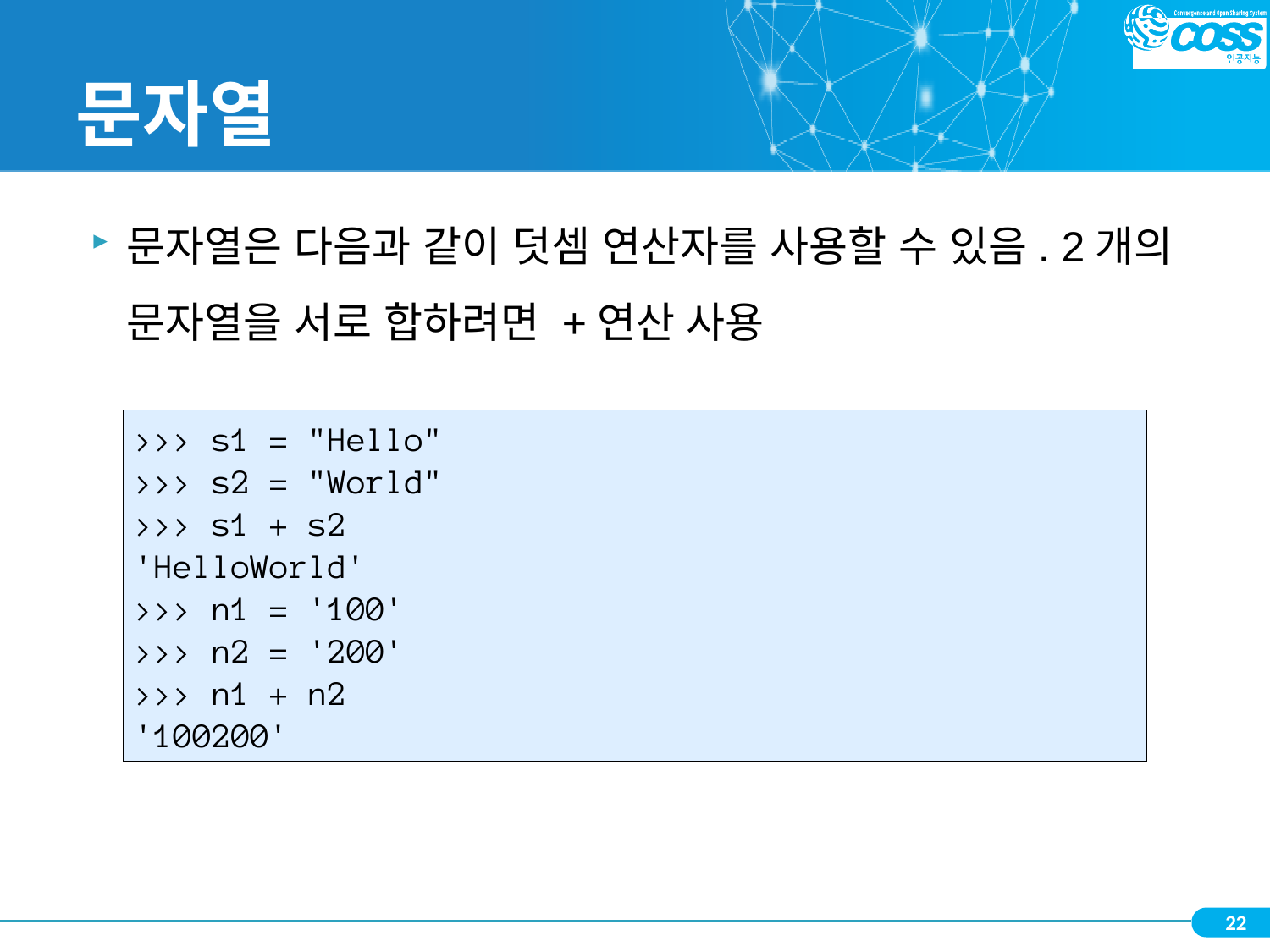

# 문자열
문자열은 다음과 같이 덧셈 연산자를 사용할 수 있음. 2개의 문자열을 서로 합하려면 +연산 사용
>>> s1 = "Hello"
>>> s2 = "World"
>>> s1 + s2
'HelloWorld'
>>> n1 = '100'
>>> n2 = '200'
>>> n1 + n2
'100200'